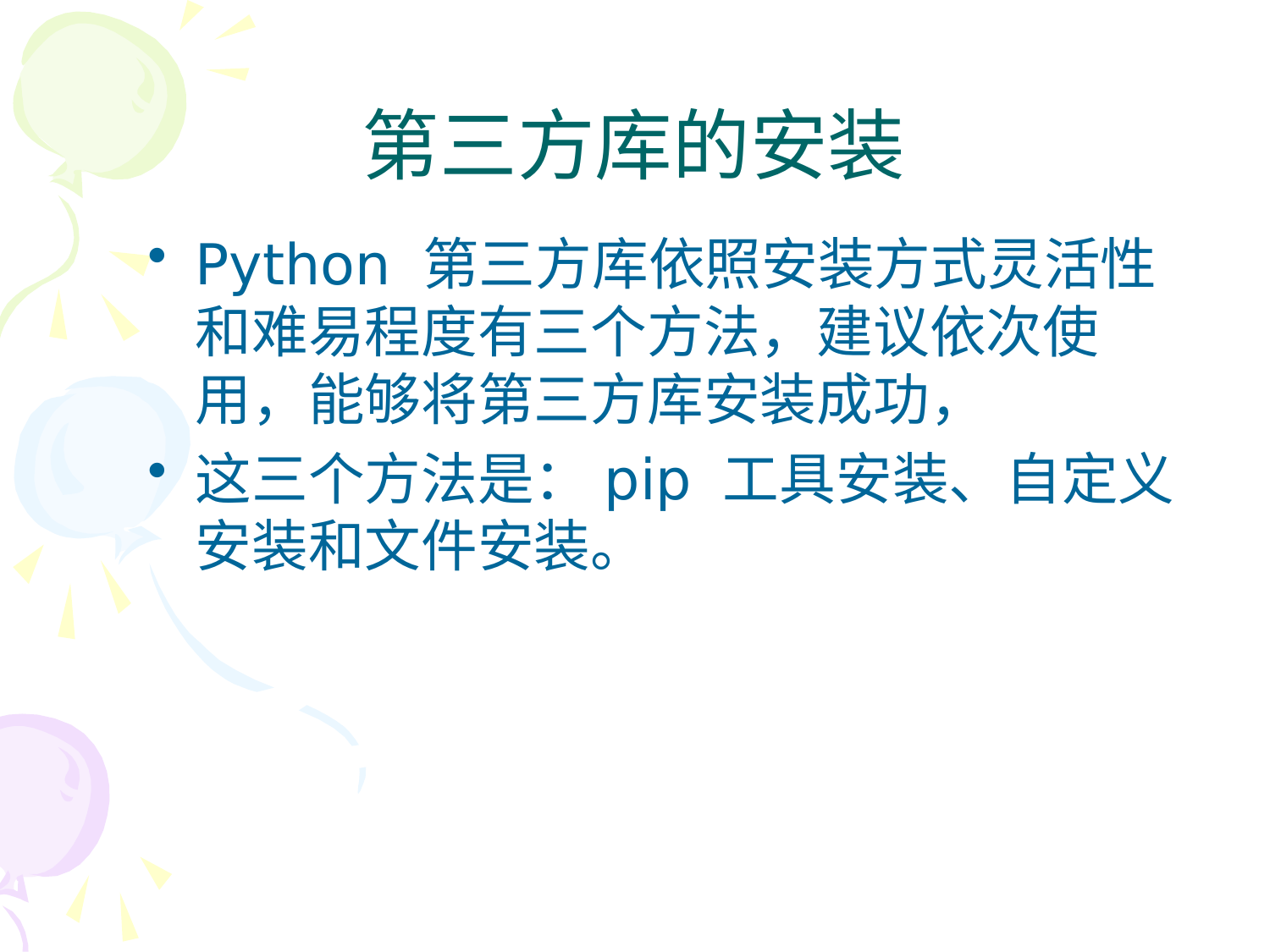

# 第三方库的安装
Python 第三方库依照安装方式灵活性和难易程度有三个方法，建议依次使用，能够将第三方库安装成功，
这三个方法是：pip 工具安装、自定义安装和文件安装。